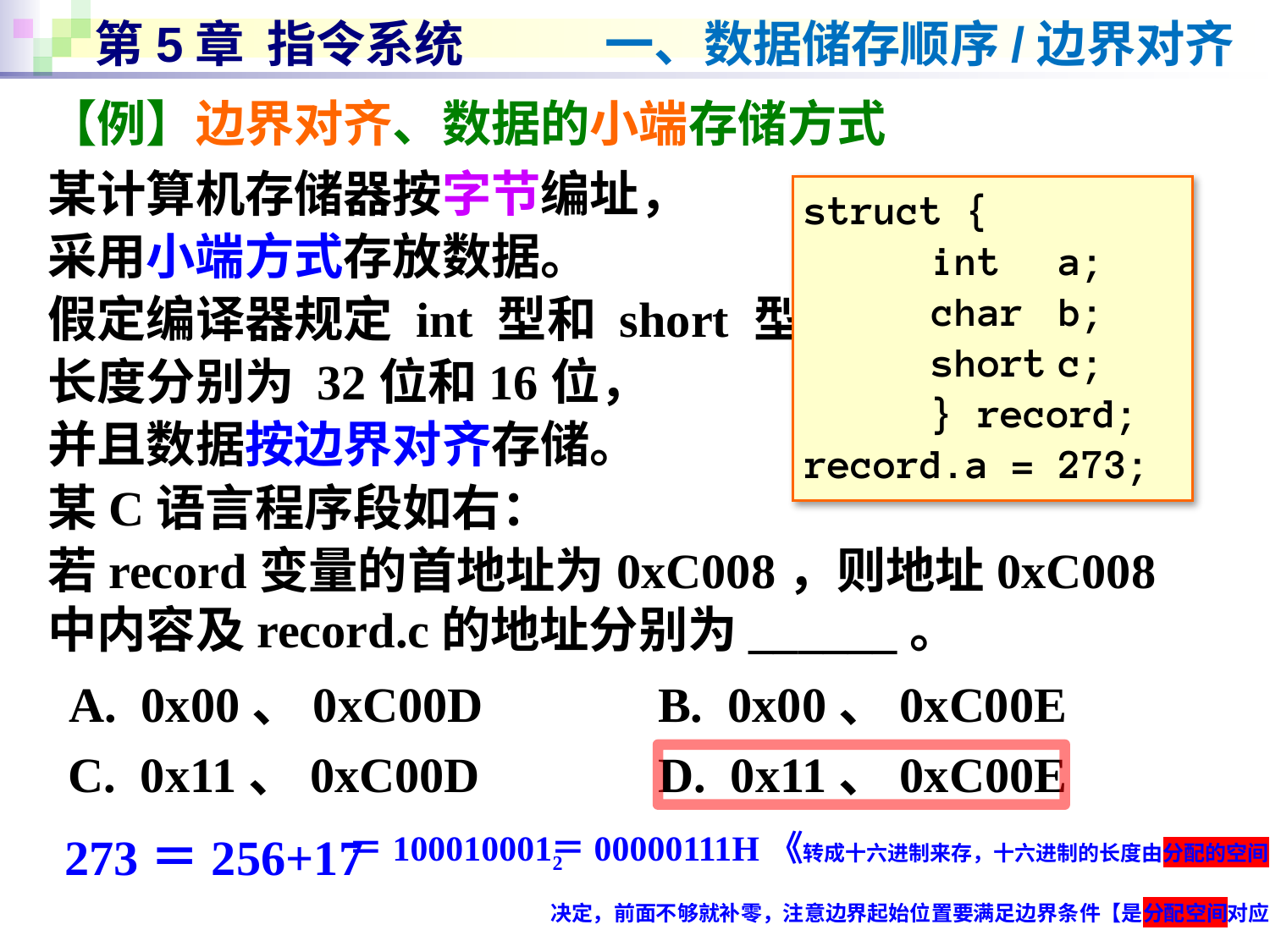

# 第5章  指令系统
一、数据储存顺序/边界对齐
【例】边界对齐、数据的小端存储方式
某计算机存储器按字节编址，
采用小端方式存放数据。
假定编译器规定 int 型和 short 型
长度分别为 32位和16位，
并且数据按边界对齐存储。
某C语言程序段如右：
若record变量的首地址为0xC008，则地址0xC008中内容及record.c的地址分别为______。
struct {
	int	a;
	char	b;
	short	c;
	} record;
record.a = 273;
A.  0x00、0xC00D
B.  0x00、0xC00E
C.  0x11、0xC00D
D.  0x11、0xC00E

273＝256+17
＝1000100012
＝00000111H《转成十六进制来存，十六进制的长度由分配的空间
决定，前面不够就补零，注意边界起始位置要满足边界条件【是分配空间对应字节数的整数倍》
31